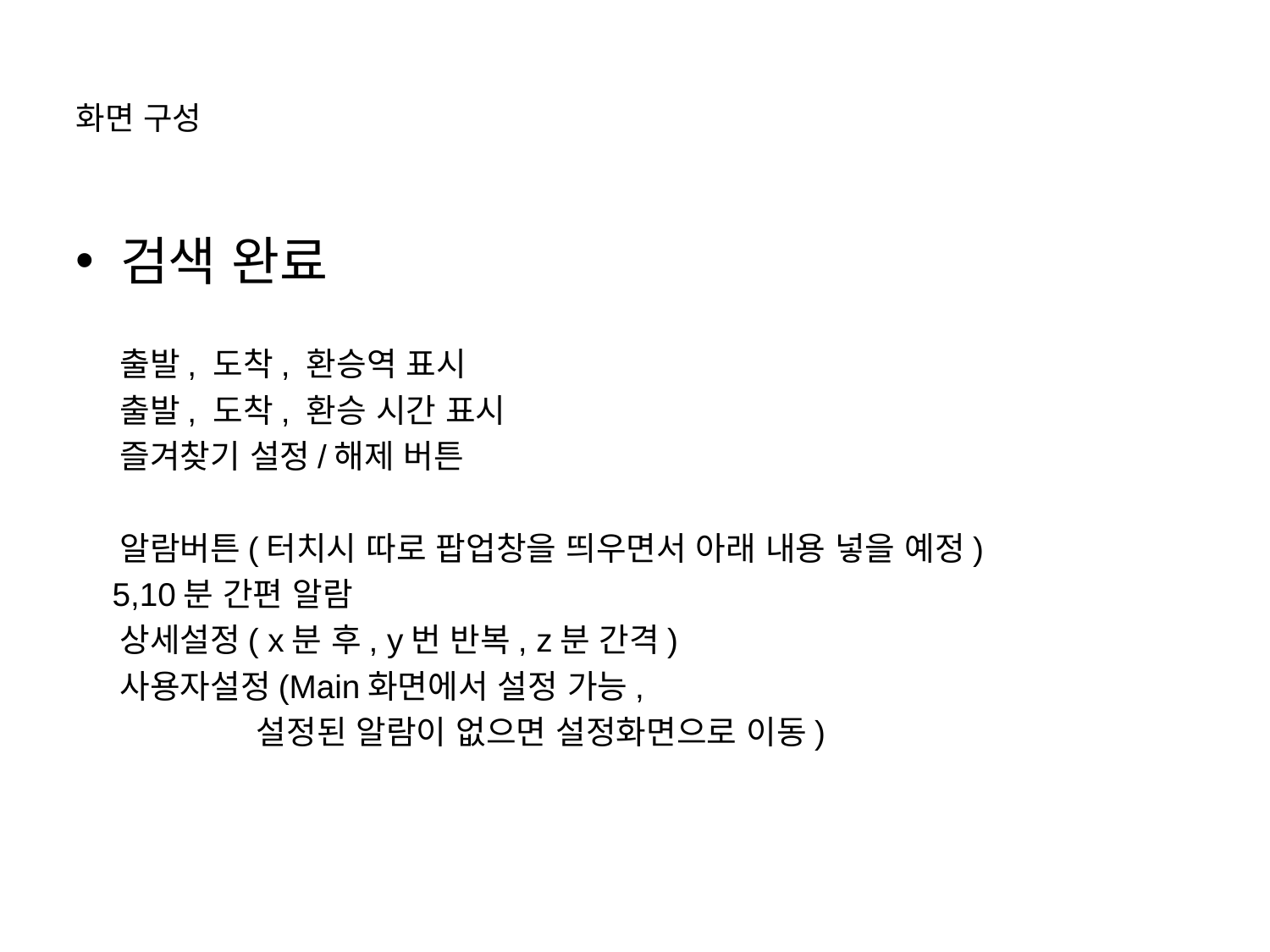

# 화면 구성
검색 완료

    출발, 도착, 환승역 표시
    출발, 도착, 환승 시간 표시
    즐겨찾기 설정/해제 버튼

    알람버튼(터치시 따로 팝업창을 띄우면서 아래 내용 넣을 예정)
    5,10분 간편 알람
    상세설정( x분 후, y번 반복, z분 간격)
    사용자설정(Main화면에서 설정 가능,
                   설정된 알람이 없으면 설정화면으로 이동)